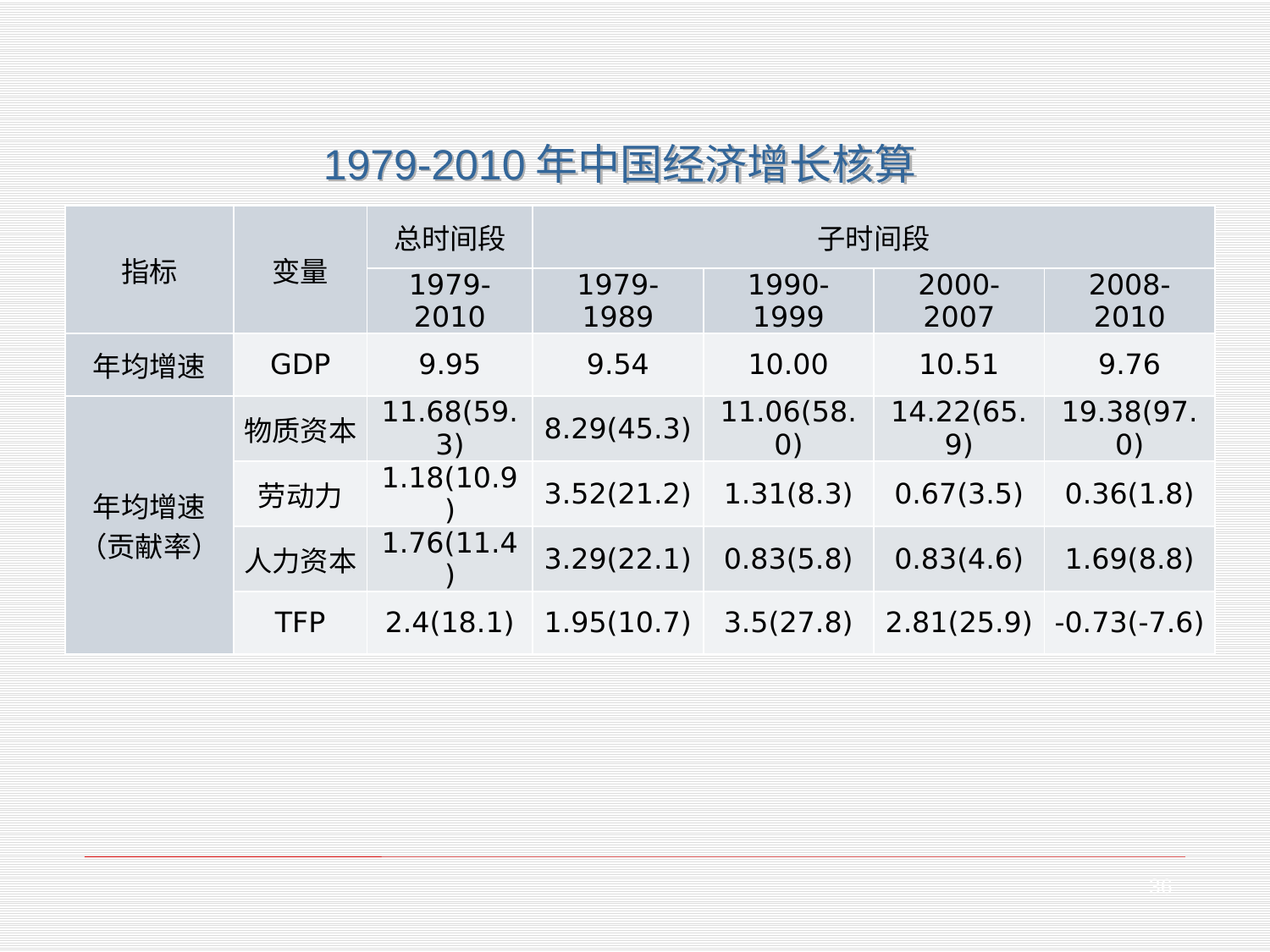

1979-2010年中国经济增长核算
| 指标 | 变量 | 总时间段 | 子时间段 |  |  |  |
| --- | --- | --- | --- | --- | --- | --- |
|  |  | 1979-2010 | 1979-1989 | 1990-1999 | 2000-2007 | 2008-2010 |
| 年均增速 | GDP | 9.95 | 9.54 | 10.00 | 10.51 | 9.76 |
| 年均增速 （贡献率） | 物质资本 | 11.68(59.3) | 8.29(45.3) | 11.06(58.0) | 14.22(65.9) | 19.38(97.0) |
|  | 劳动力 | 1.18(10.9) | 3.52(21.2) | 1.31(8.3) | 0.67(3.5) | 0.36(1.8) |
|  | 人力资本 | 1.76(11.4) | 3.29(22.1) | 0.83(5.8) | 0.83(4.6) | 1.69(8.8) |
|  | TFP | 2.4(18.1) | 1.95(10.7) | 3.5(27.8) | 2.81(25.9) | -0.73(-7.6) |
36